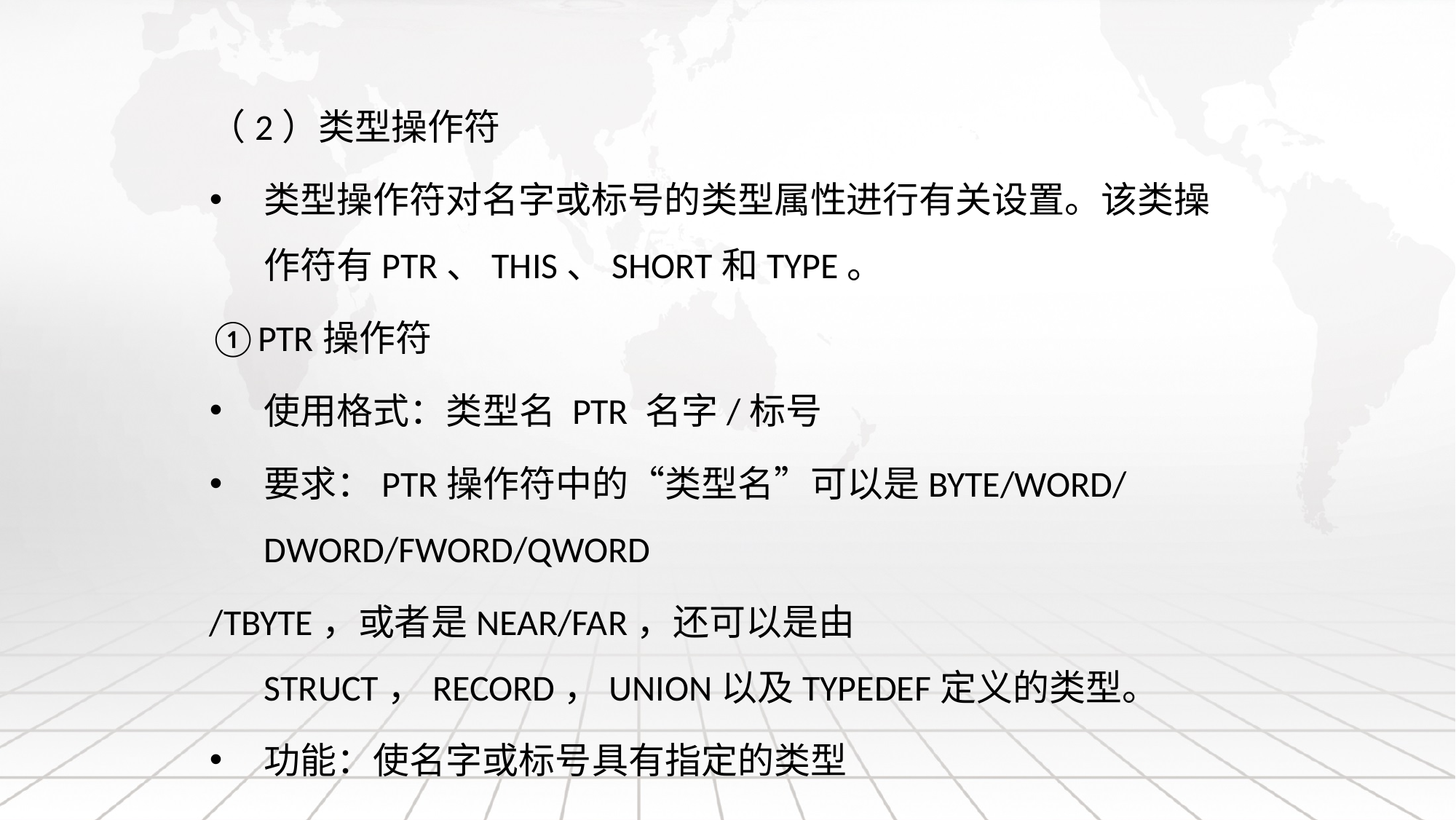

（2）类型操作符
类型操作符对名字或标号的类型属性进行有关设置。该类操作符有PTR、THIS、SHORT和TYPE。
①PTR操作符
使用格式：类型名 PTR 名字/标号
要求：PTR操作符中的“类型名”可以是BYTE/WORD/DWORD/FWORD/QWORD
/TBYTE，或者是NEAR/FAR，还可以是由STRUCT，RECORD，UNION以及TYPEDEF定义的类型。
功能：使名字或标号具有指定的类型